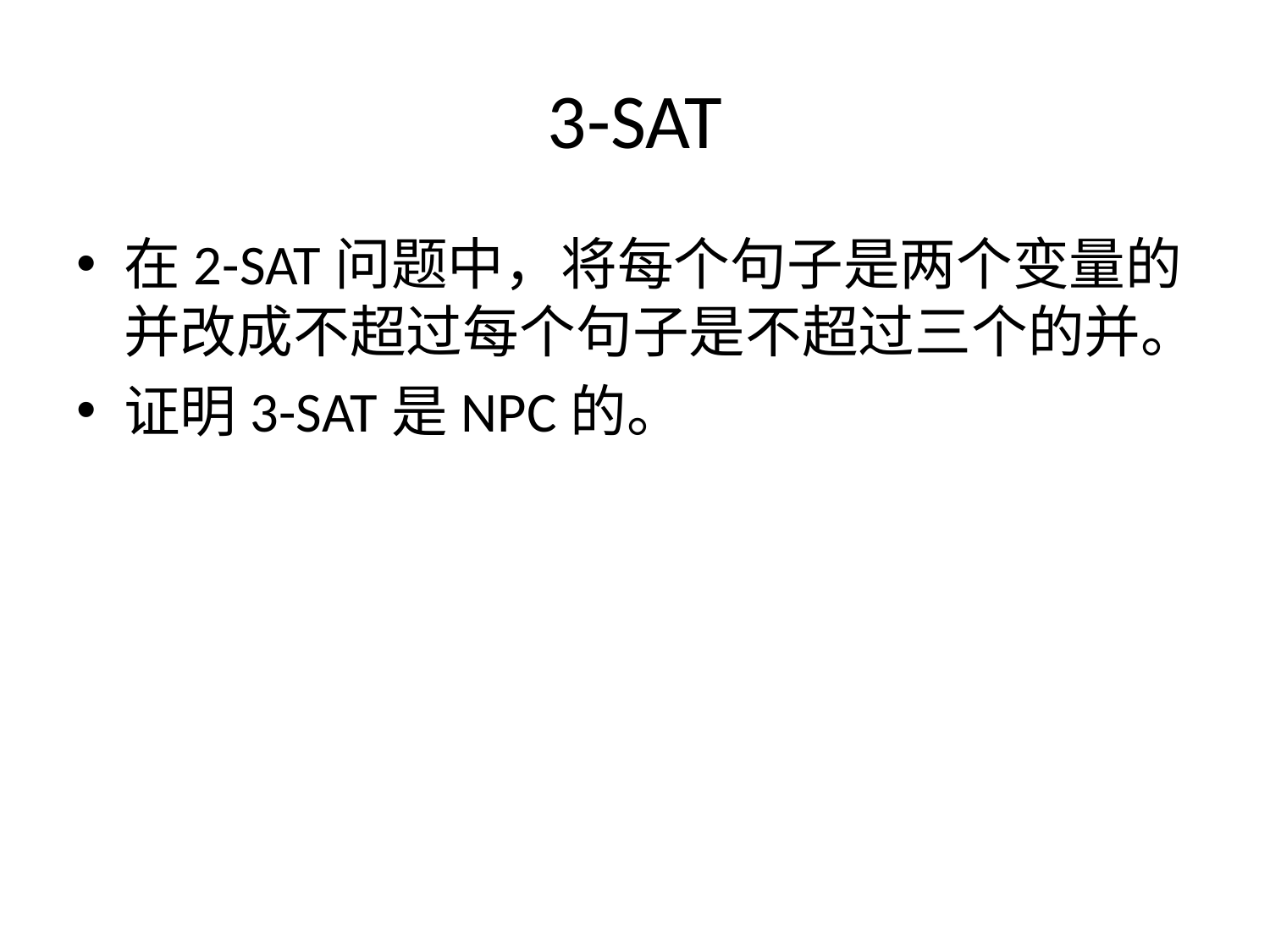

# 3-SAT
在2-SAT问题中，将每个句子是两个变量的并改成不超过每个句子是不超过三个的并。
证明3-SAT是NPC的。